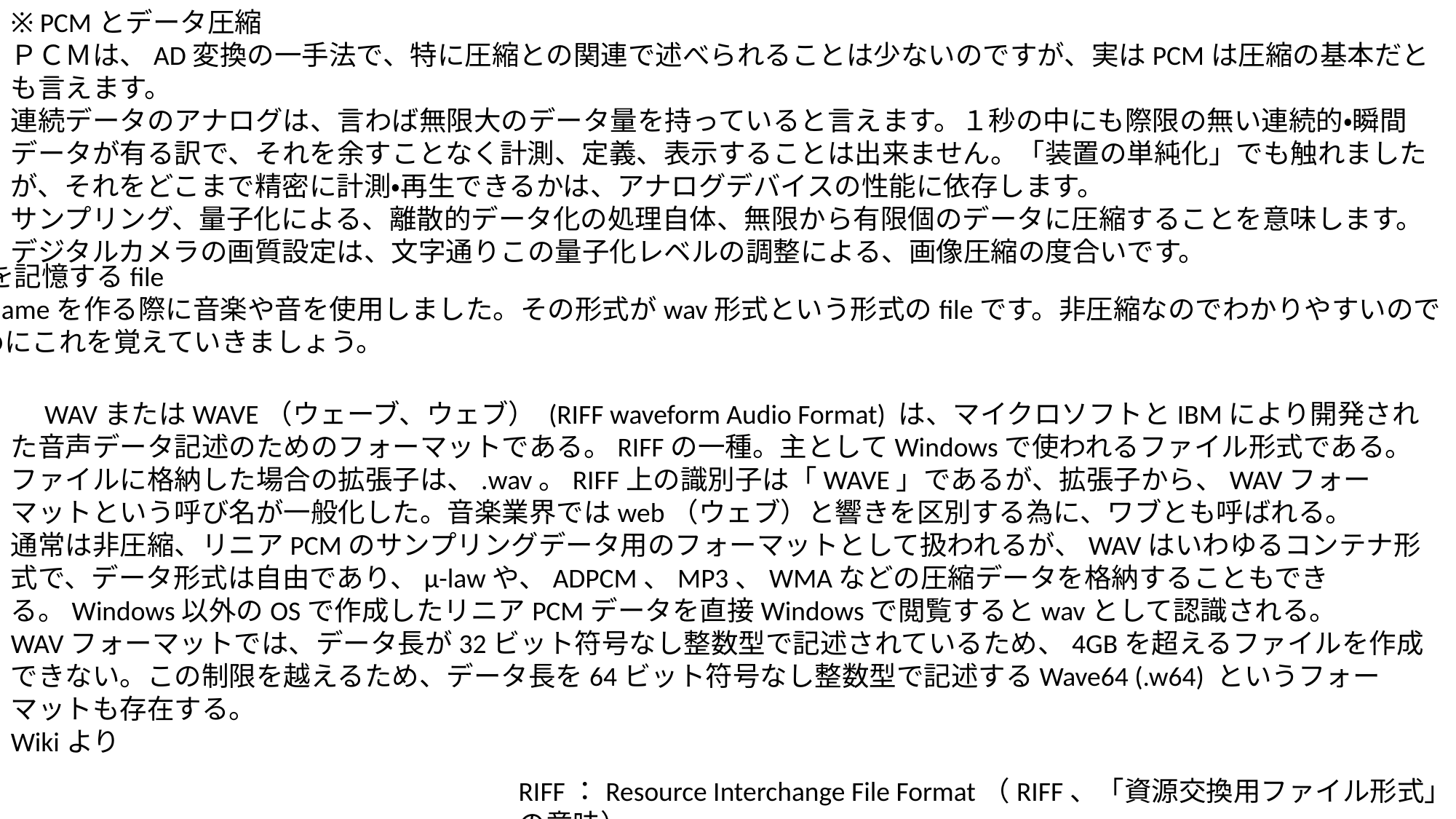

※ PCMとデータ圧縮
ＰＣＭは、AD変換の一手法で、特に圧縮との関連で述べられることは少ないのですが、実はPCMは圧縮の基本だとも言えます。
連続データのアナログは、言わば無限大のデータ量を持っていると言えます。１秒の中にも際限の無い連続的・瞬間データが有る訳で、それを余すことなく計測、定義、表示することは出来ません。「装置の単純化」でも触れましたが、それをどこまで精密に計測・再生できるかは、アナログデバイスの性能に依存します。
サンプリング、量子化による、離散的データ化の処理自体、無限から有限個のデータに圧縮することを意味します。デジタルカメラの画質設定は、文字通りこの量子化レベルの調整による、画像圧縮の度合いです。

・音を記憶するfile
　Gameを作る際に音楽や音を使用しました。その形式がwav形式という形式のfileです。非圧縮なのでわかりやすいので
初めにこれを覚えていきましょう。
　WAVまたはWAVE（ウェーブ、ウェブ） (RIFF waveform Audio Format) は、マイクロソフトとIBMにより開発された音声データ記述のためのフォーマットである。RIFFの一種。主としてWindowsで使われるファイル形式である。ファイルに格納した場合の拡張子は、.wav。RIFF上の識別子は「WAVE」であるが、拡張子から、WAVフォーマットという呼び名が一般化した。音楽業界ではweb（ウェブ）と響きを区別する為に、ワブとも呼ばれる。
通常は非圧縮、リニアPCMのサンプリングデータ用のフォーマットとして扱われるが、WAVはいわゆるコンテナ形式で、データ形式は自由であり、μ-lawや、ADPCM、MP3、WMAなどの圧縮データを格納することもできる。Windows以外のOSで作成したリニアPCMデータを直接Windowsで閲覧するとwavとして認識される。
WAVフォーマットでは、データ長が32ビット符号なし整数型で記述されているため、4GBを超えるファイルを作成できない。この制限を越えるため、データ長を64ビット符号なし整数型で記述するWave64 (.w64) というフォーマットも存在する。
Wikiより
RIFF：Resource Interchange File Format（RIFF、「資源交換用ファイル形式」の意味）